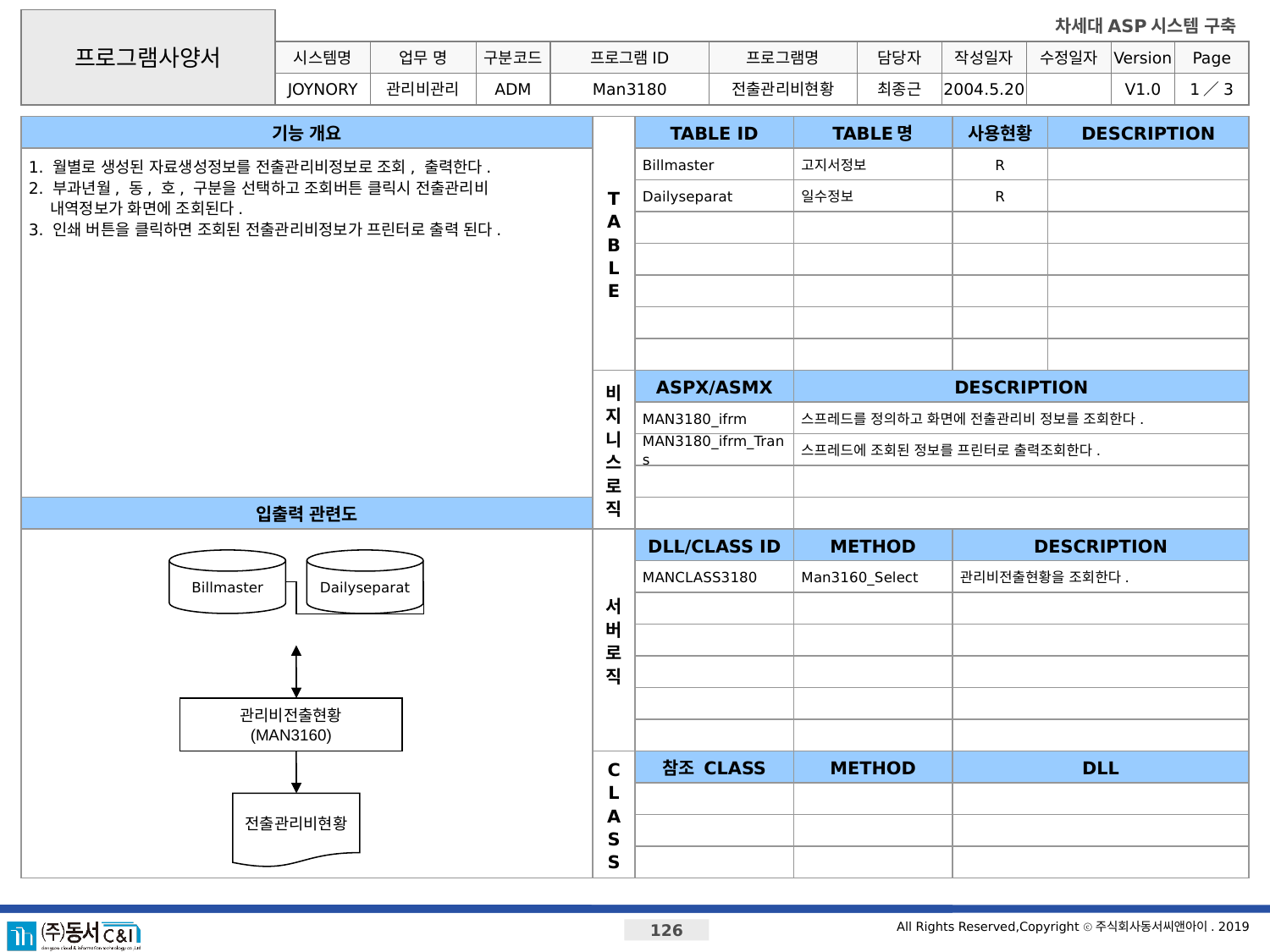

프로그램사양서
시스템명
업무 명
구분코드
프로그램ID
프로그램명
JOYNORY
관리비관리
ADM
Man3180
전출관리비현황
최종근
2004.5.20

V1.0
1／3
기능 개요
T
A
B
L
E
TABLE ID
TABLE명
사용현황
DESCRIPTION
1. 월별로 생성된 자료생성정보를 전출관리비정보로 조회, 출력한다.
2. 부과년월, 동, 호, 구분을 선택하고 조회버튼 클릭시 전출관리비
    내역정보가 화면에 조회된다.
3. 인쇄 버튼을 클릭하면 조회된 전출관리비정보가 프린터로 출력 된다.

Billmaster
고지서정보
R

Dailyseparat
일수정보
R

비지니스로직
ASPX/ASMX
DESCRIPTION
MAN3180_ifrm
스프레드를 정의하고 화면에 전출관리비 정보를 조회한다.
MAN3180_ifrm_Trans
스프레드에 조회된 정보를 프린터로 출력조회한다.

입출력 관련도

서버로직
DLL/CLASS ID
METHOD
DESCRIPTION
Billmaster
Dailyseparat
MANCLASS3180
Man3160_Select
관리비전출현황을 조회한다.

관리비전출현황
(MAN3160)

C
L
A
S
S
참조 CLASS
METHOD
DLL

전출관리비현황